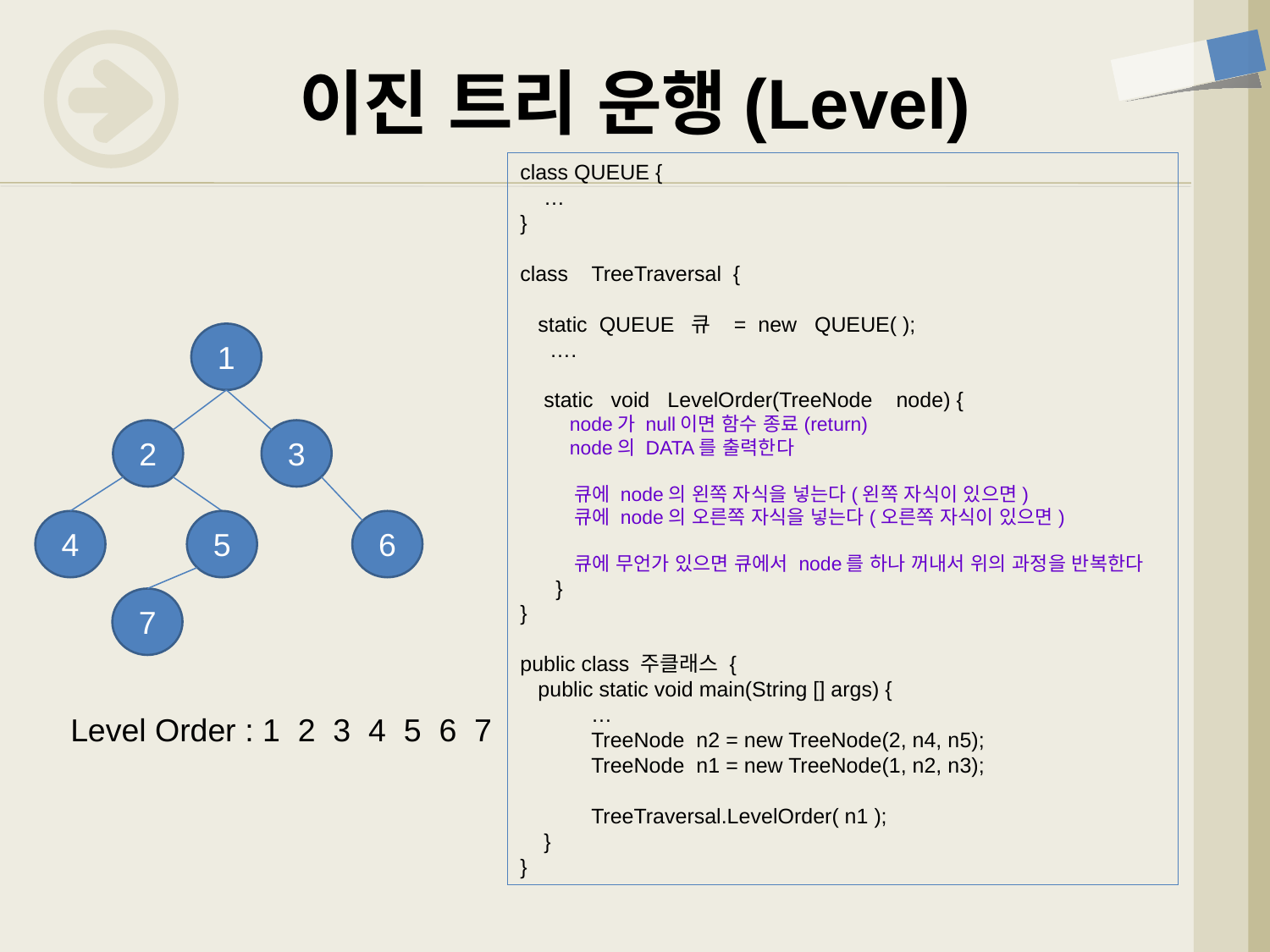

# 이진 트리 운행(Level)
class QUEUE {
    …
}

class    TreeTraversal  {

   static  QUEUE  큐   =  new   QUEUE( );
     ….

    static   void   LevelOrder(TreeNode    node) {
         node가 null이면 함수 종료(return)
         node의 DATA를 출력한다

         큐에 node의 왼쪽 자식을 넣는다(왼쪽 자식이 있으면)
         큐에 node의 오른쪽 자식을 넣는다(오른쪽 자식이 있으면)

         큐에 무언가 있으면 큐에서 node를 하나 꺼내서 위의 과정을 반복한다
      }
}

public class 주클래스 {
   public static void main(String [] args) {
            …
            TreeNode  n2 = new TreeNode(2, n4, n5);
            TreeNode  n1 = new TreeNode(1, n2, n3);

            TreeTraversal.LevelOrder( n1 );
    }
}
1
2
3
4
5
6
7
Level Order : 1  2  3  4  5  6  7